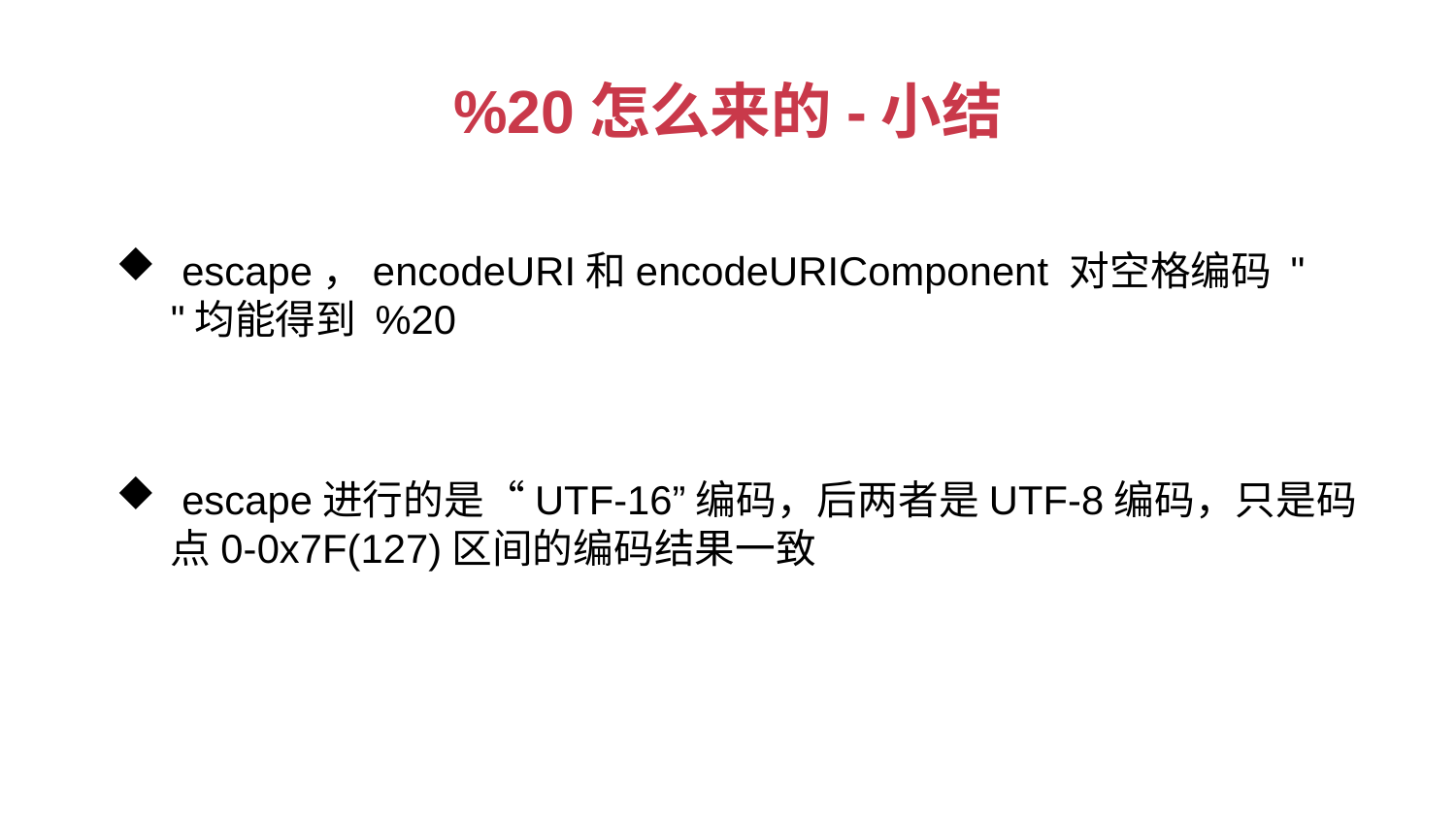

%20怎么来的-小结
 escape，encodeURI和encodeURIComponent 对空格编码 "  "均能得到 %20
 escape进行的是“UTF-16”编码，后两者是UTF-8编码，只是码点0-0x7F(127)区间的编码结果一致